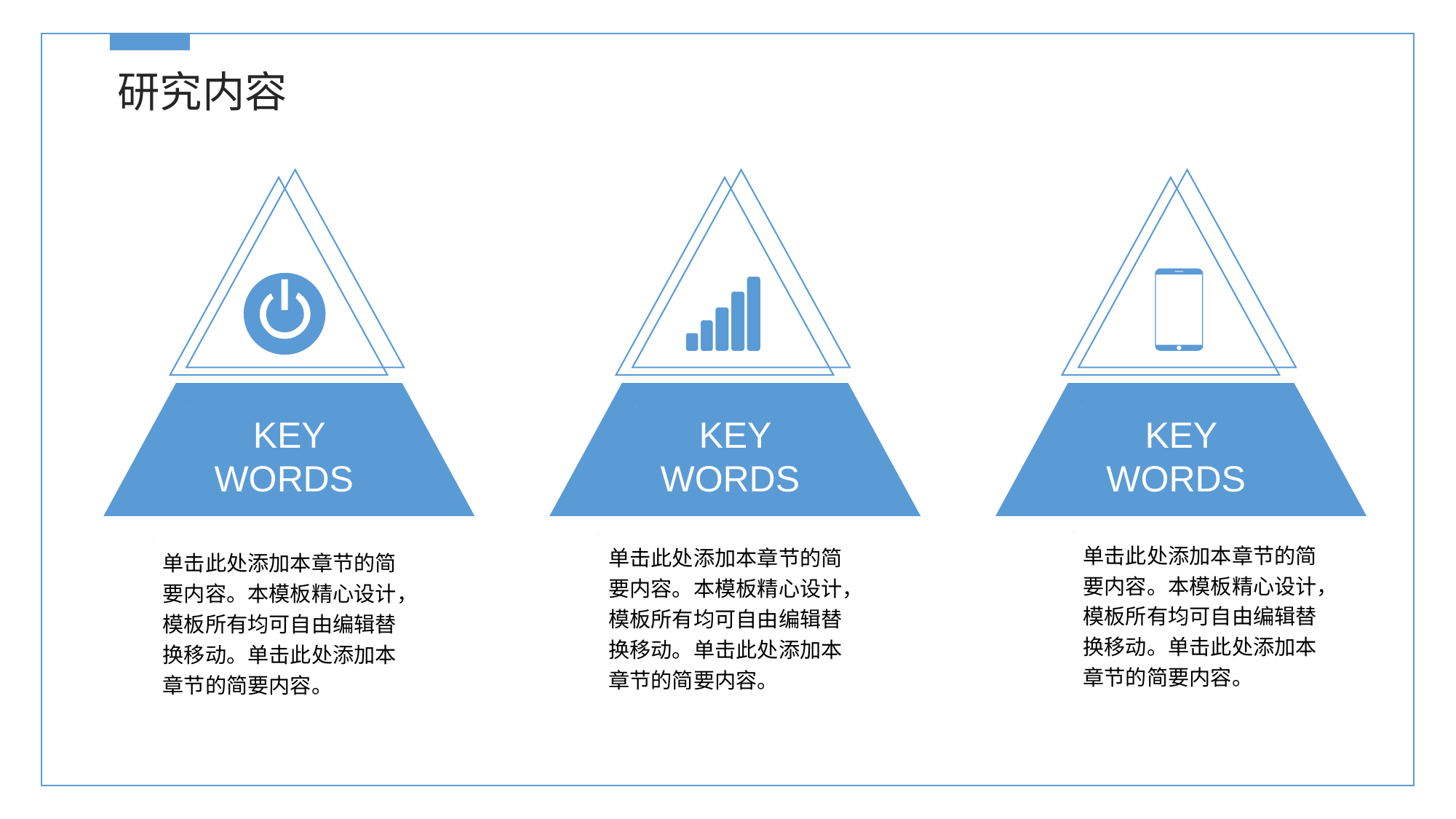

研究内容

KEY WORDS
KEY WORDS
KEY WORDS
单击此处添加本章节的简要内容。本模板精心设计，模板所有均可自由编辑替换移动。单击此处添加本章节的简要内容。
单击此处添加本章节的简要内容。本模板精心设计，模板所有均可自由编辑替换移动。单击此处添加本章节的简要内容。
单击此处添加本章节的简要内容。本模板精心设计，模板所有均可自由编辑替换移动。单击此处添加本章节的简要内容。